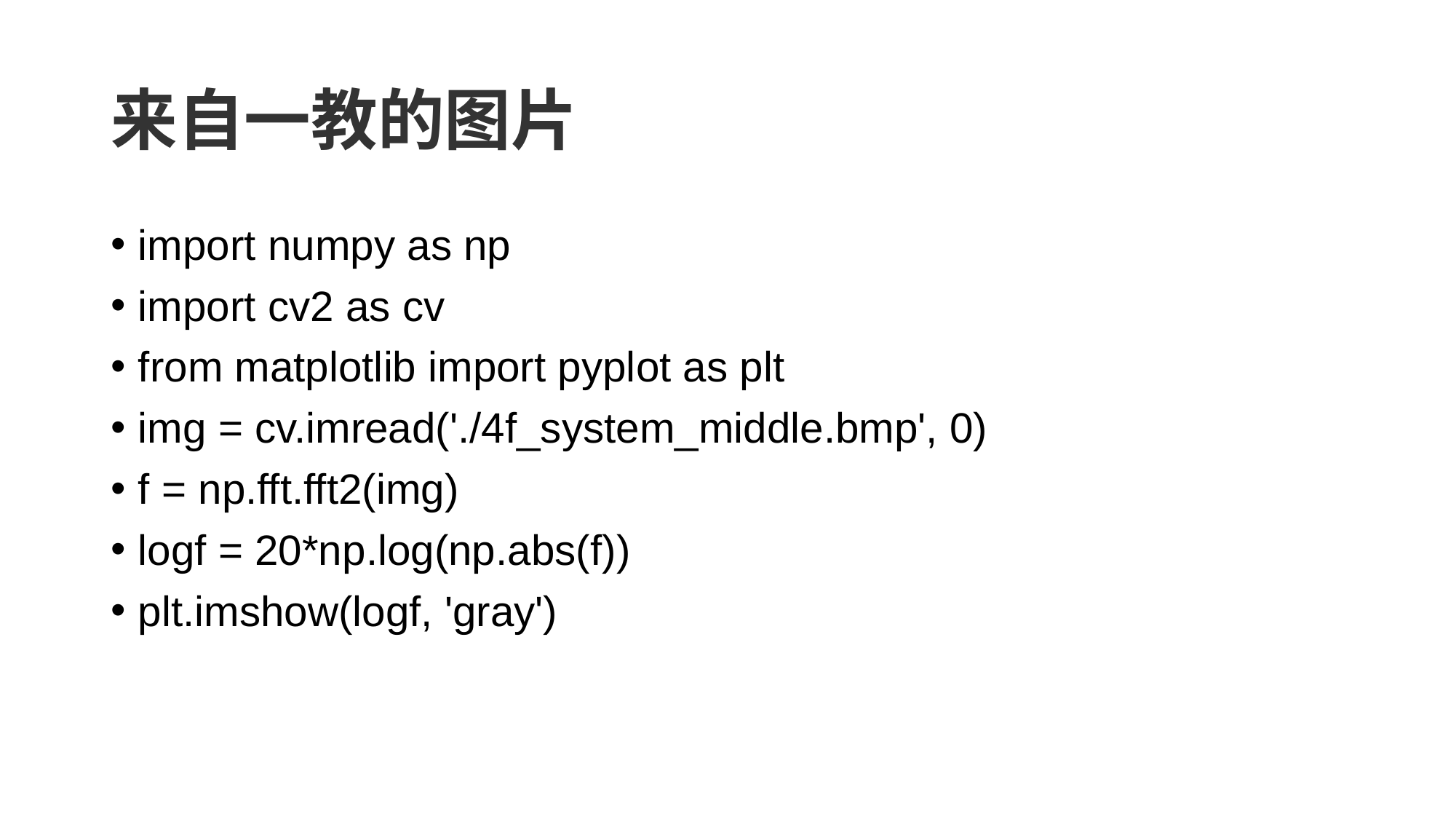

# 来自一教的图片
import numpy as np
import cv2 as cv
from matplotlib import pyplot as plt
img = cv.imread('./4f_system_middle.bmp', 0)
f = np.fft.fft2(img)
logf = 20*np.log(np.abs(f))
plt.imshow(logf, 'gray')